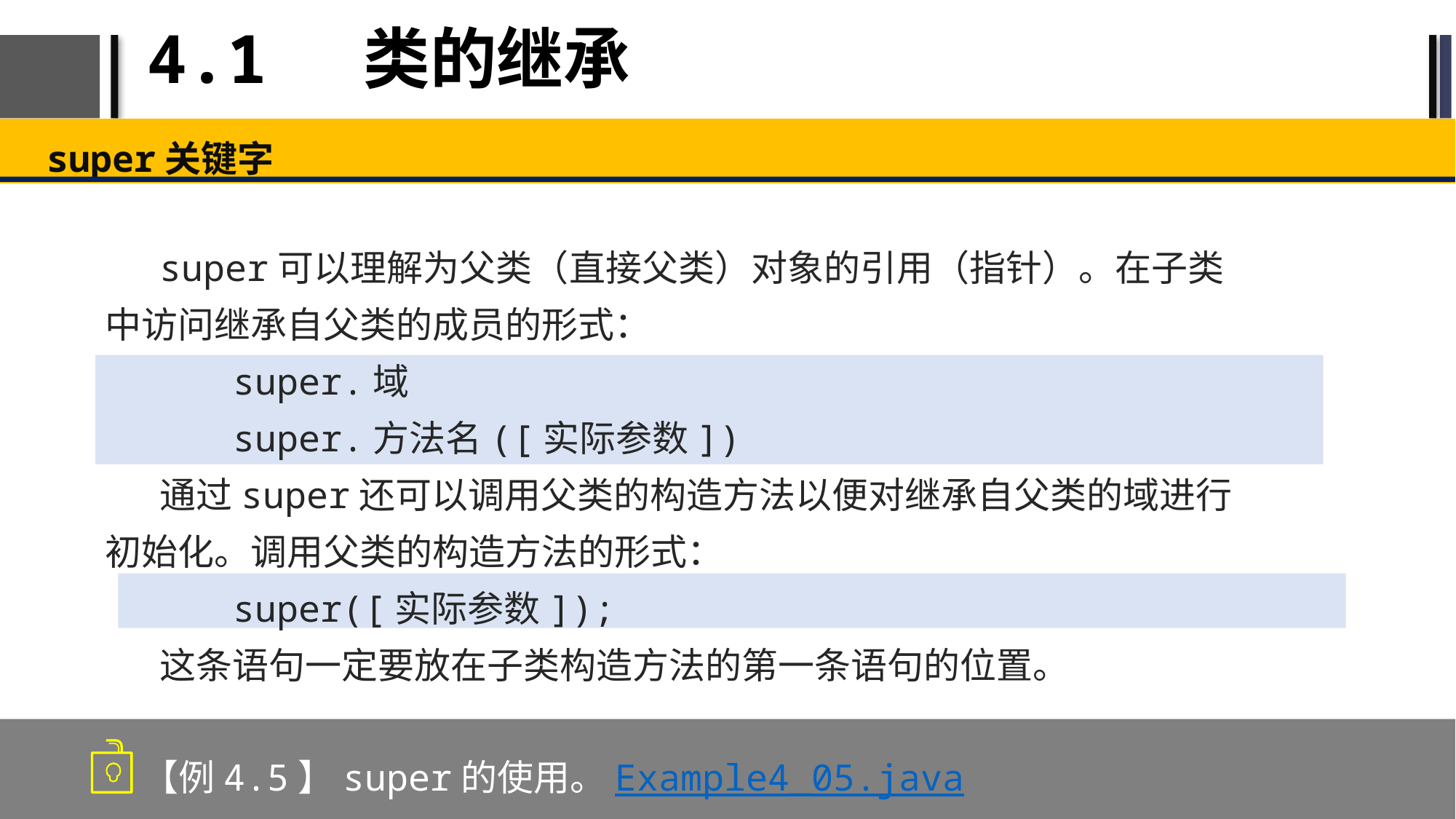

# 4.1  类的继承

super关键字

super可以理解为父类（直接父类）对象的引用（指针）。在子类中访问继承自父类的成员的形式：
super.域
super.方法名([实际参数])
通过super还可以调用父类的构造方法以便对继承自父类的域进行初始化。调用父类的构造方法的形式：
super([实际参数]);
这条语句一定要放在子类构造方法的第一条语句的位置。

【例4.5】super的使用。Example4_05.java